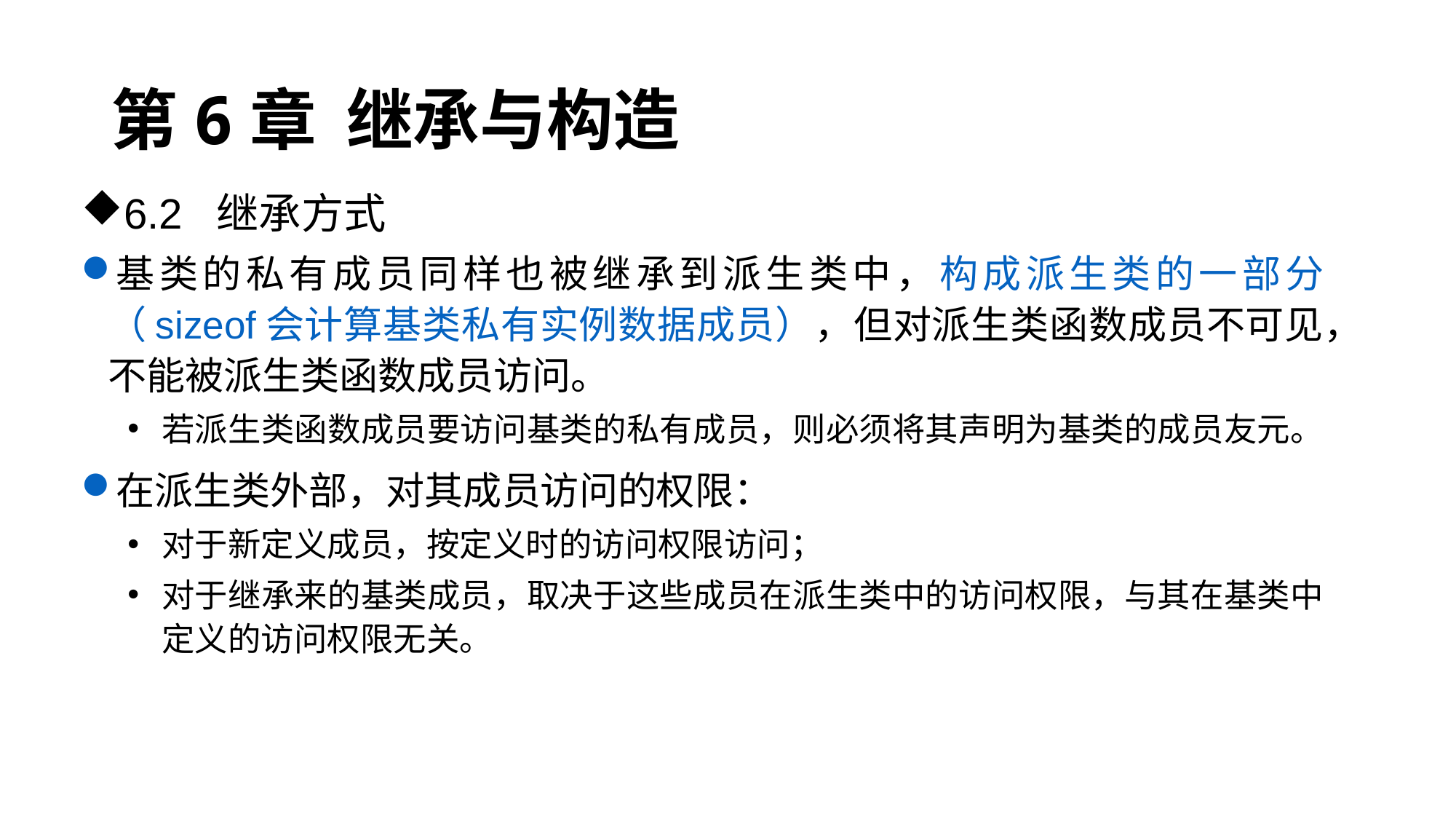

# 第6章  继承与构造
6.2  继承方式
基类的私有成员同样也被继承到派生类中，构成派生类的一部分（sizeof会计算基类私有实例数据成员），但对派生类函数成员不可见，不能被派生类函数成员访问。
若派生类函数成员要访问基类的私有成员，则必须将其声明为基类的成员友元。
在派生类外部，对其成员访问的权限：
对于新定义成员，按定义时的访问权限访问；
对于继承来的基类成员，取决于这些成员在派生类中的访问权限，与其在基类中定义的访问权限无关。